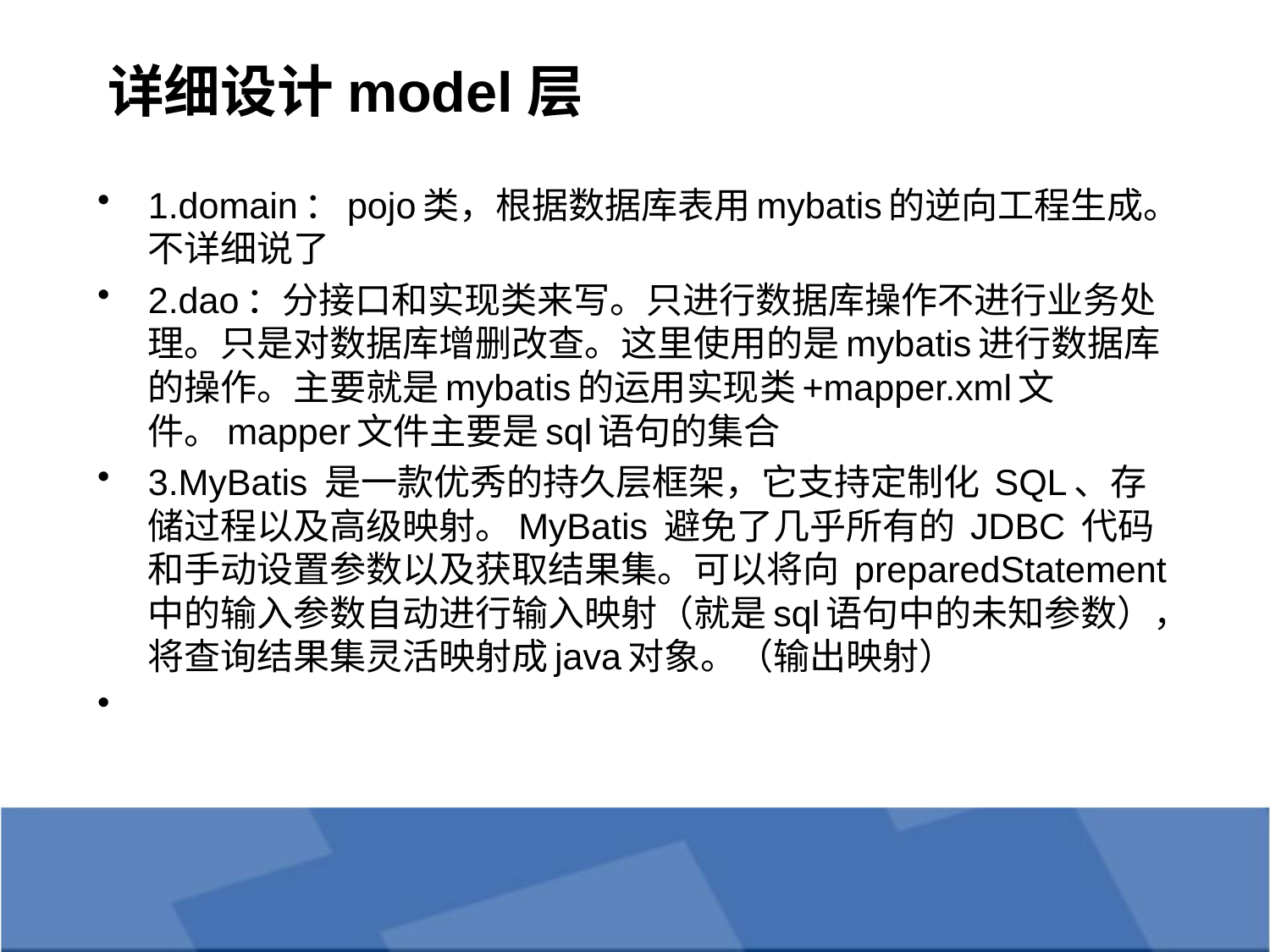

# 详细设计model层
1.domain：pojo类，根据数据库表用mybatis的逆向工程生成。不详细说了
2.dao：分接口和实现类来写。只进行数据库操作不进行业务处理。只是对数据库增删改查。这里使用的是mybatis进行数据库的操作。主要就是mybatis的运用实现类+mapper.xml文件。mapper文件主要是sql语句的集合
3.MyBatis 是一款优秀的持久层框架，它支持定制化 SQL、存储过程以及高级映射。MyBatis 避免了几乎所有的 JDBC 代码和手动设置参数以及获取结果集。可以将向 preparedStatement中的输入参数自动进行输入映射（就是sql语句中的未知参数），将查询结果集灵活映射成java对象。（输出映射）